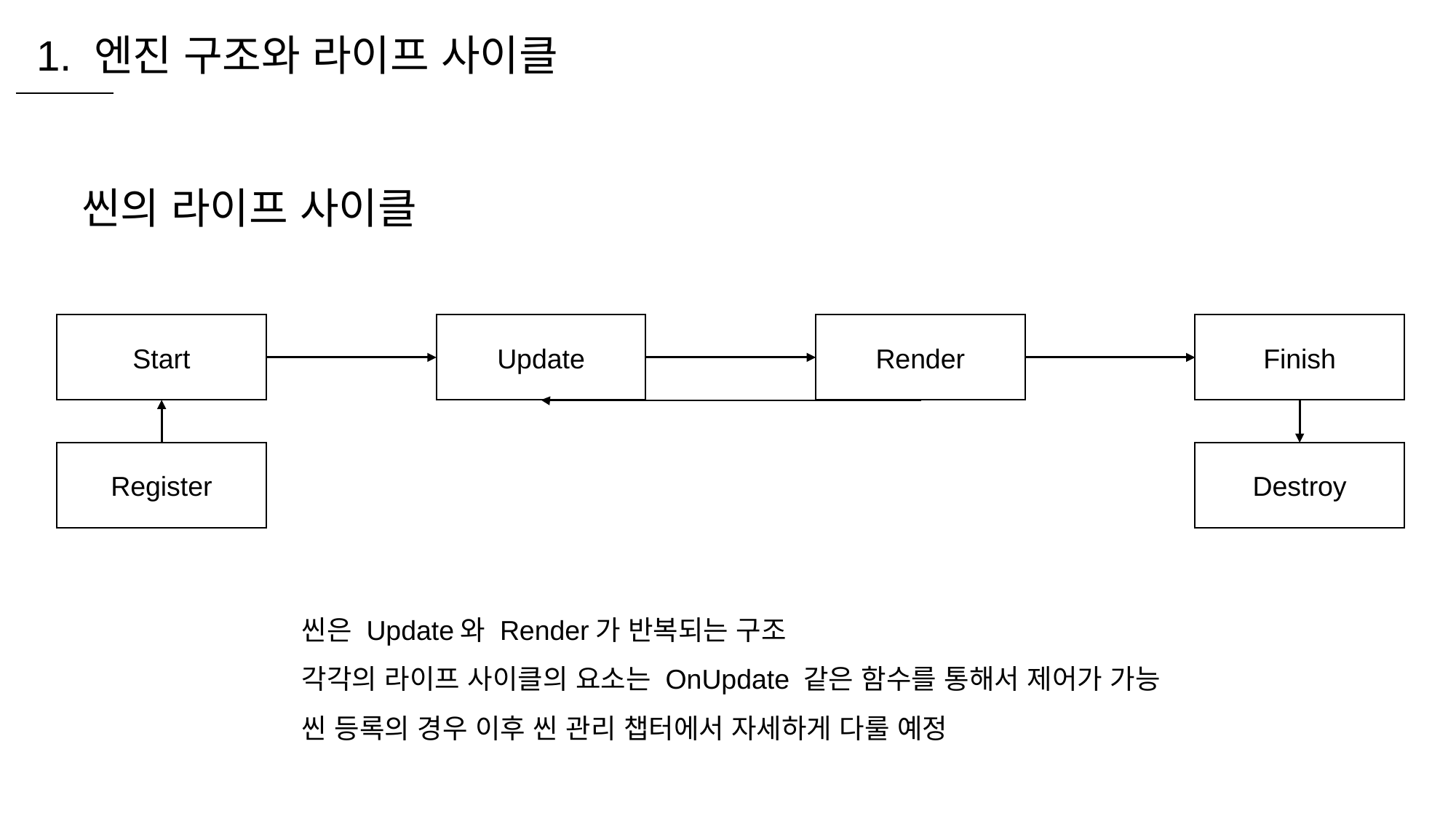

1. 엔진 구조와 라이프 사이클
씬의 라이프 사이클
Start
Update
Render
Finish
Register
Destroy
씬은 Update와 Render가 반복되는 구조
각각의 라이프 사이클의 요소는 OnUpdate 같은 함수를 통해서 제어가 가능
씬 등록의 경우 이후 씬 관리 챕터에서 자세하게 다룰 예정